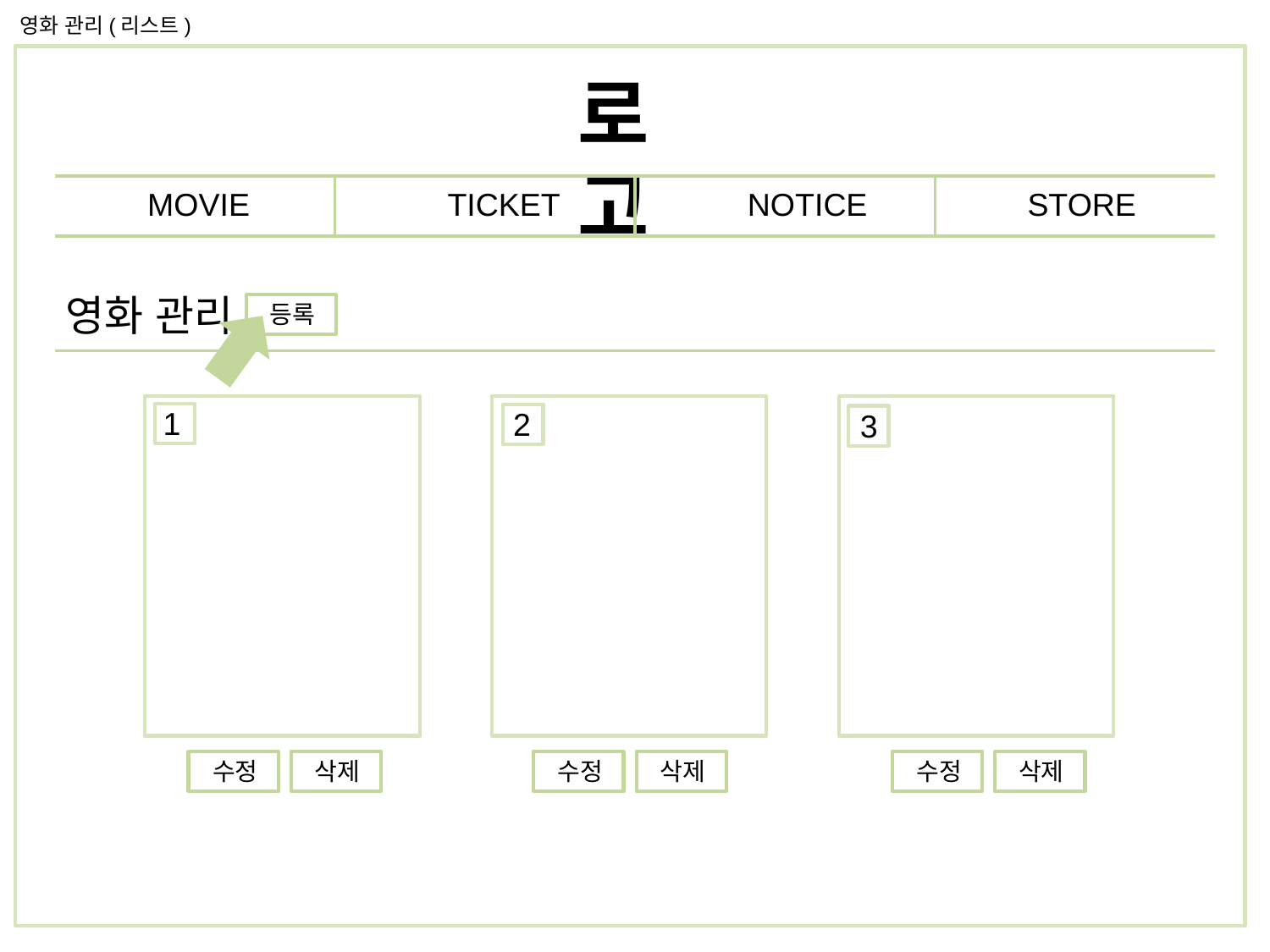

영화 관리(리스트)

로고
MOVIE
TICKET
NOTICE
STORE
영화 관리
등록

1
2
3

수정
삭제
수정
삭제
수정
삭제